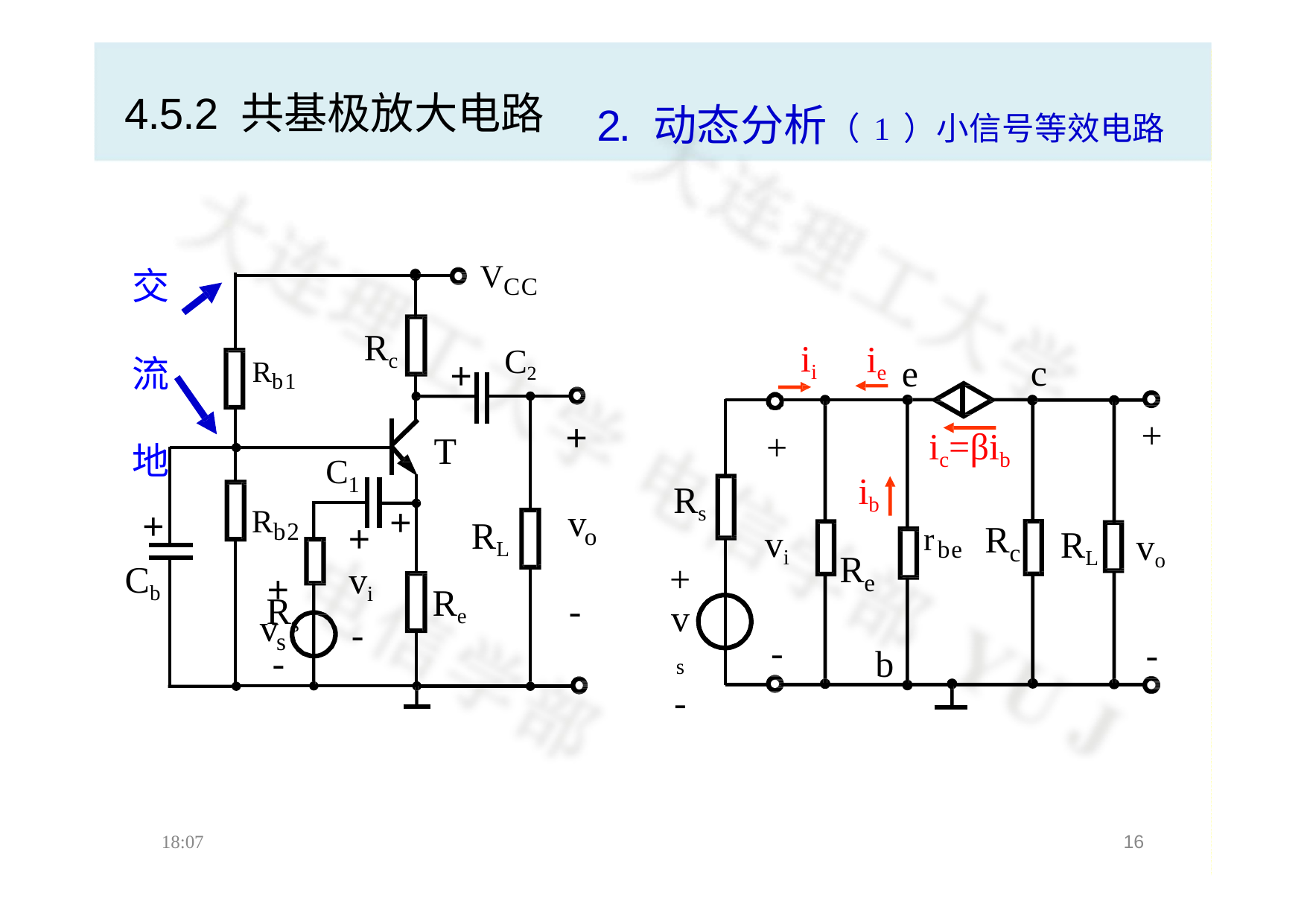

4.5.2 共基极放大电路
# 2. 动态分析（1）小信号等效电路
VCC
交  流  地

Rc
ii
ie
C2

c
e

+
Rb1

+
+

ic=βib

+
T

C
ib
1

Rs
+
vs
-

Rb2  Rs

+

v

+

RL
+
R

vi
o
RL

vo
rbe

c

R
Cb
vi
-

e

+
v

Re
-

s
-

-
-
b

16
18:07